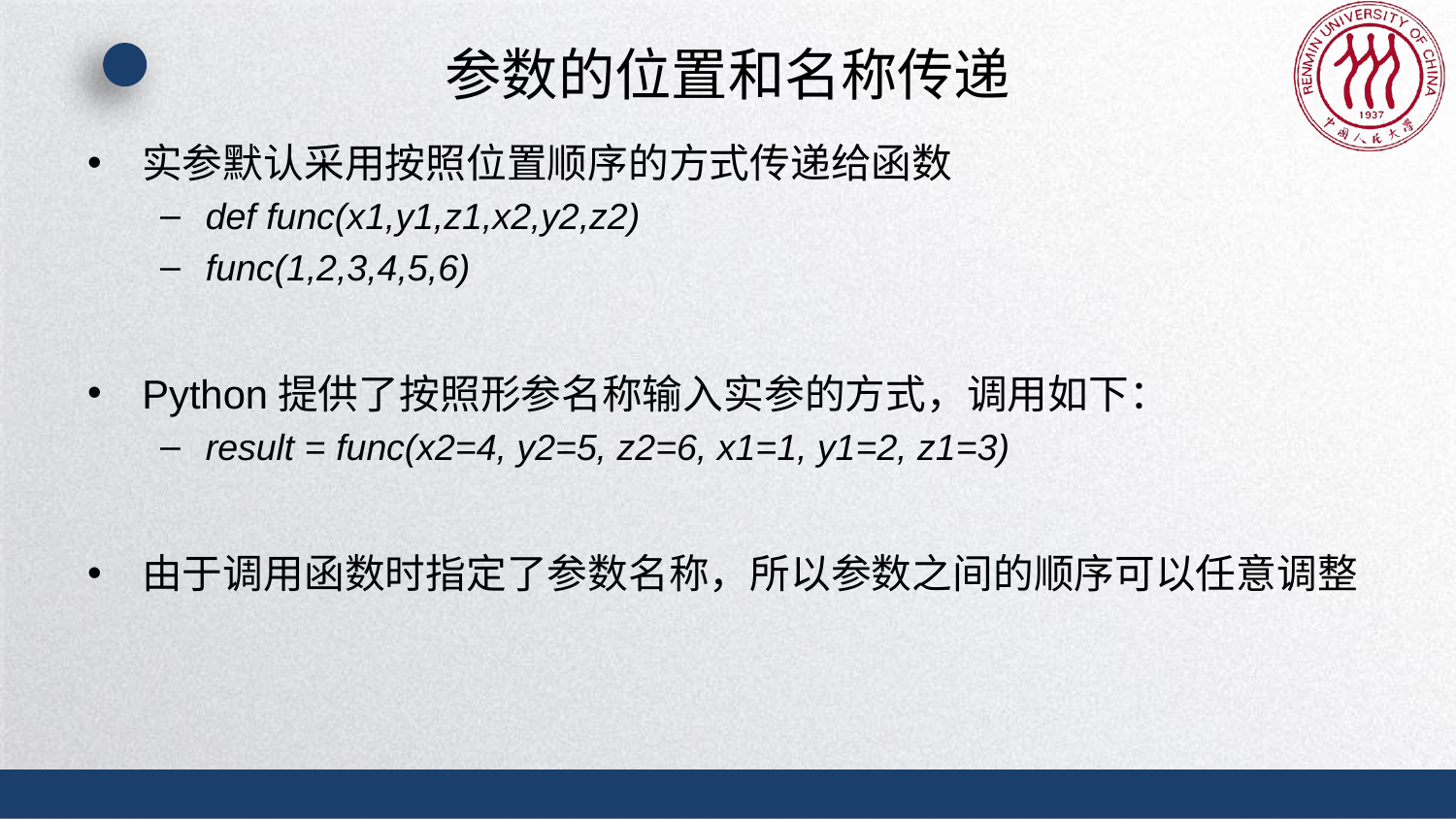

# 参数的位置和名称传递
实参默认采用按照位置顺序的方式传递给函数
def func(x1,y1,z1,x2,y2,z2)
func(1,2,3,4,5,6)

Python提供了按照形参名称输入实参的方式，调用如下：
result = func(x2=4, y2=5, z2=6, x1=1, y1=2, z1=3)

由于调用函数时指定了参数名称，所以参数之间的顺序可以任意调整